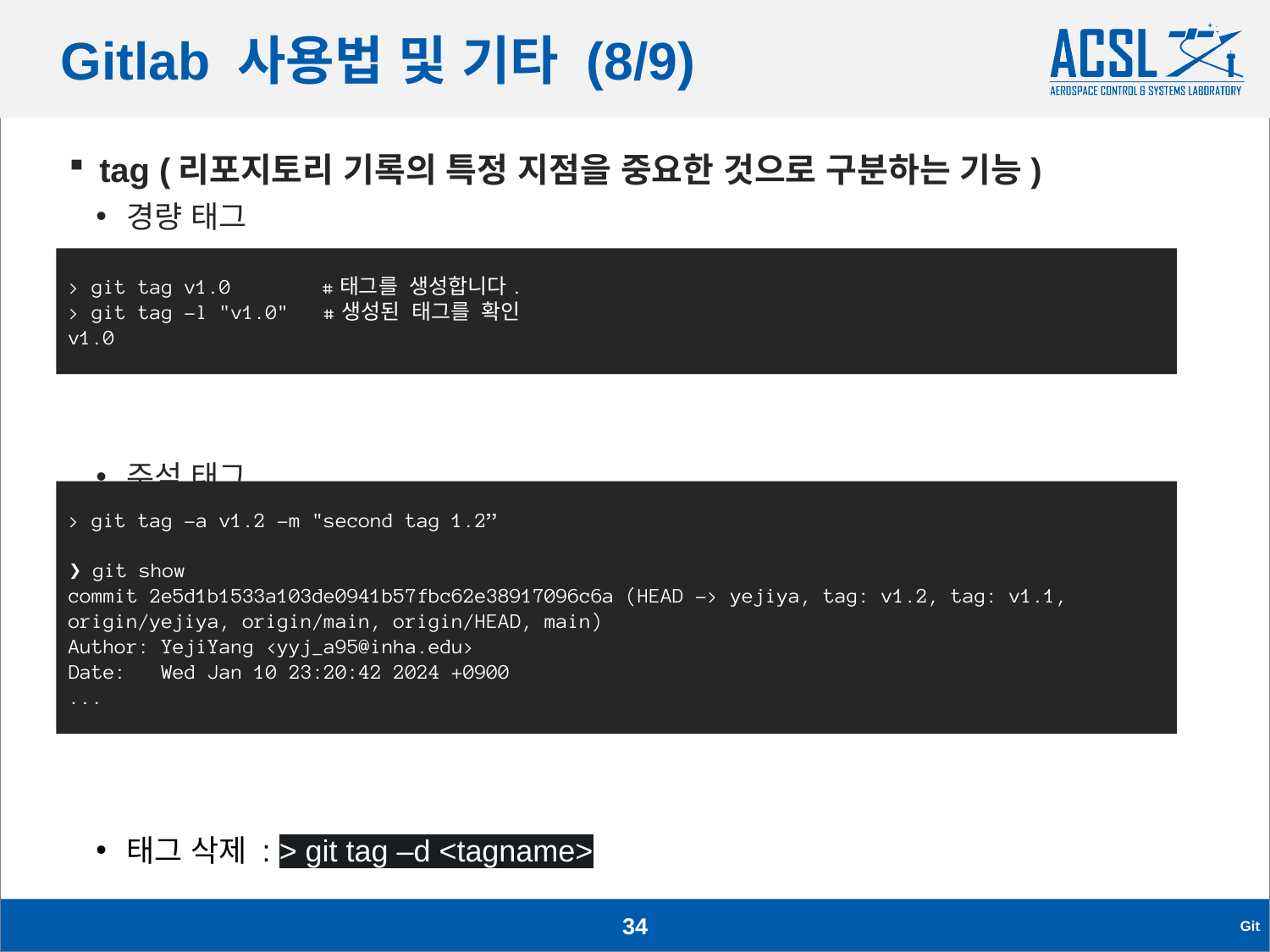

# Gitlab 사용법 및 기타 (8/9)
tag (리포지토리 기록의 특정 지점을 중요한 것으로 구분하는 기능)
경량 태그

주석 태그

태그 삭제 : > git tag –d <tagname>

> git tag v1.0     	#태그를 생성합니다.
> git tag -l "v1.0"   #생성된 태그를 확인
v1.0
> git tag -a v1.2 -m "second tag 1.2”

❯ git show
commit 2e5d1b1533a103de0941b57fbc62e38917096c6a (HEAD -> yejiya, tag: v1.2, tag: v1.1, origin/yejiya, origin/main, origin/HEAD, main)
Author: YejiYang <yyj_a95@inha.edu>
Date:   Wed Jan 10 23:20:42 2024 +0900
...
34
Git